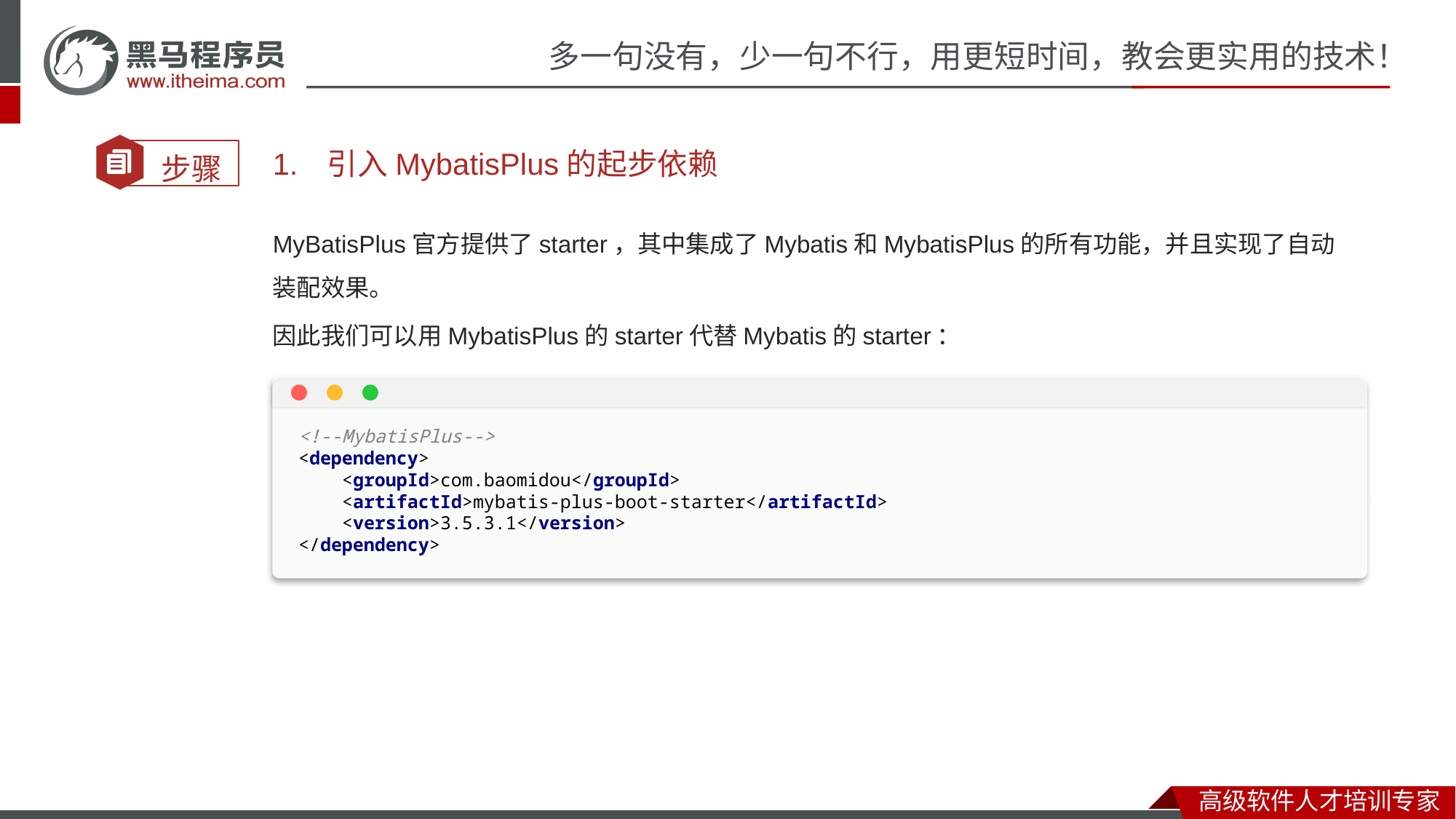

引入MybatisPlus的起步依赖
MyBatisPlus官方提供了starter，其中集成了Mybatis和MybatisPlus的所有功能，并且实现了自动装配效果。
因此我们可以用MybatisPlus的starter代替Mybatis的starter：

<!--MybatisPlus-->
<dependency>
    <groupId>com.baomidou</groupId>
    <artifactId>mybatis-plus-boot-starter</artifactId>
    <version>3.5.3.1</version>
</dependency>